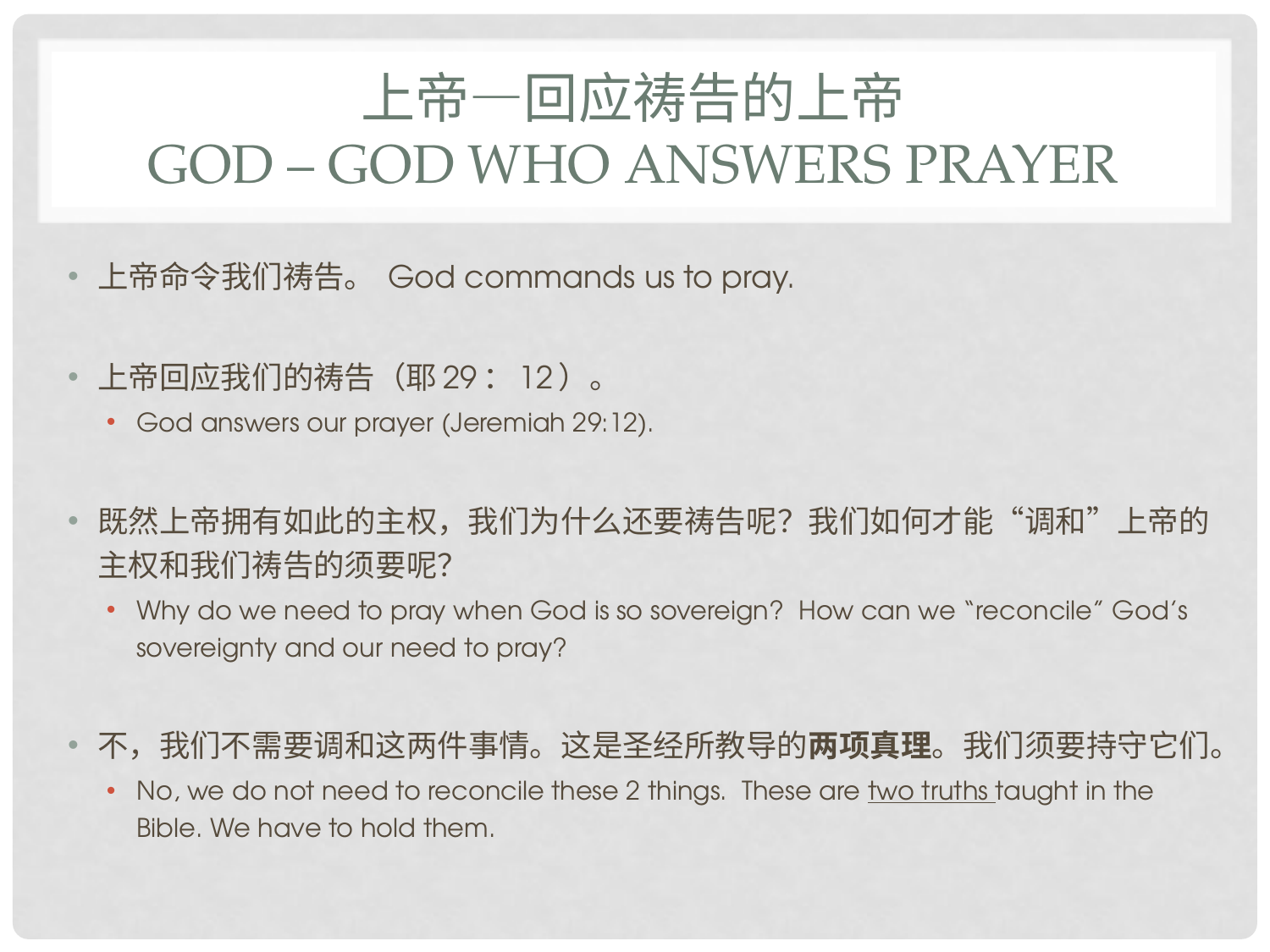

# 上帝—回应祷告的上帝 God – god who answers prayer
上帝命令我们祷告。 God commands us to pray.

上帝回应我们的祷告（耶29：12）。
God answers our prayer (Jeremiah 29:12).

既然上帝拥有如此的主权，我们为什么还要祷告呢？我们如何才能“调和”上帝的主权和我们祷告的须要呢？
Why do we need to pray when God is so sovereign?  How can we “reconcile” God’s sovereignty and our need to pray?

不，我们不需要调和这两件事情。这是圣经所教导的两项真理。我们须要持守它们。
No, we do not need to reconcile these 2 things.  These are two truths taught in the Bible. We have to hold them.